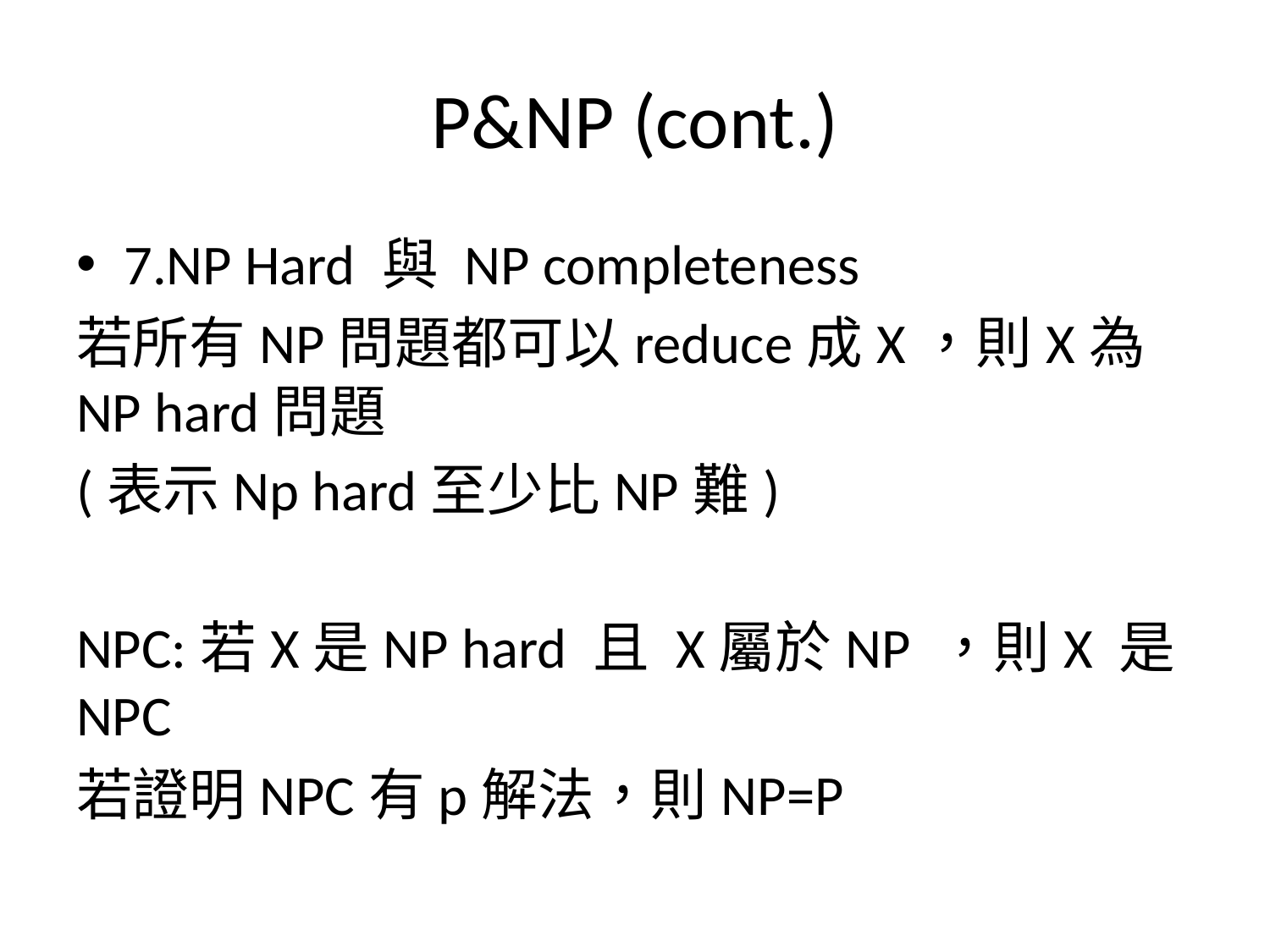

# P&NP (cont.)
7.NP Hard 與 NP completeness
若所有NP問題都可以reduce成X，則X為NP hard問題
(表示Np hard至少比NP難)

NPC:若X是NP hard 且 X屬於NP ，則X 是NPC
若證明NPC有p解法，則NP=P